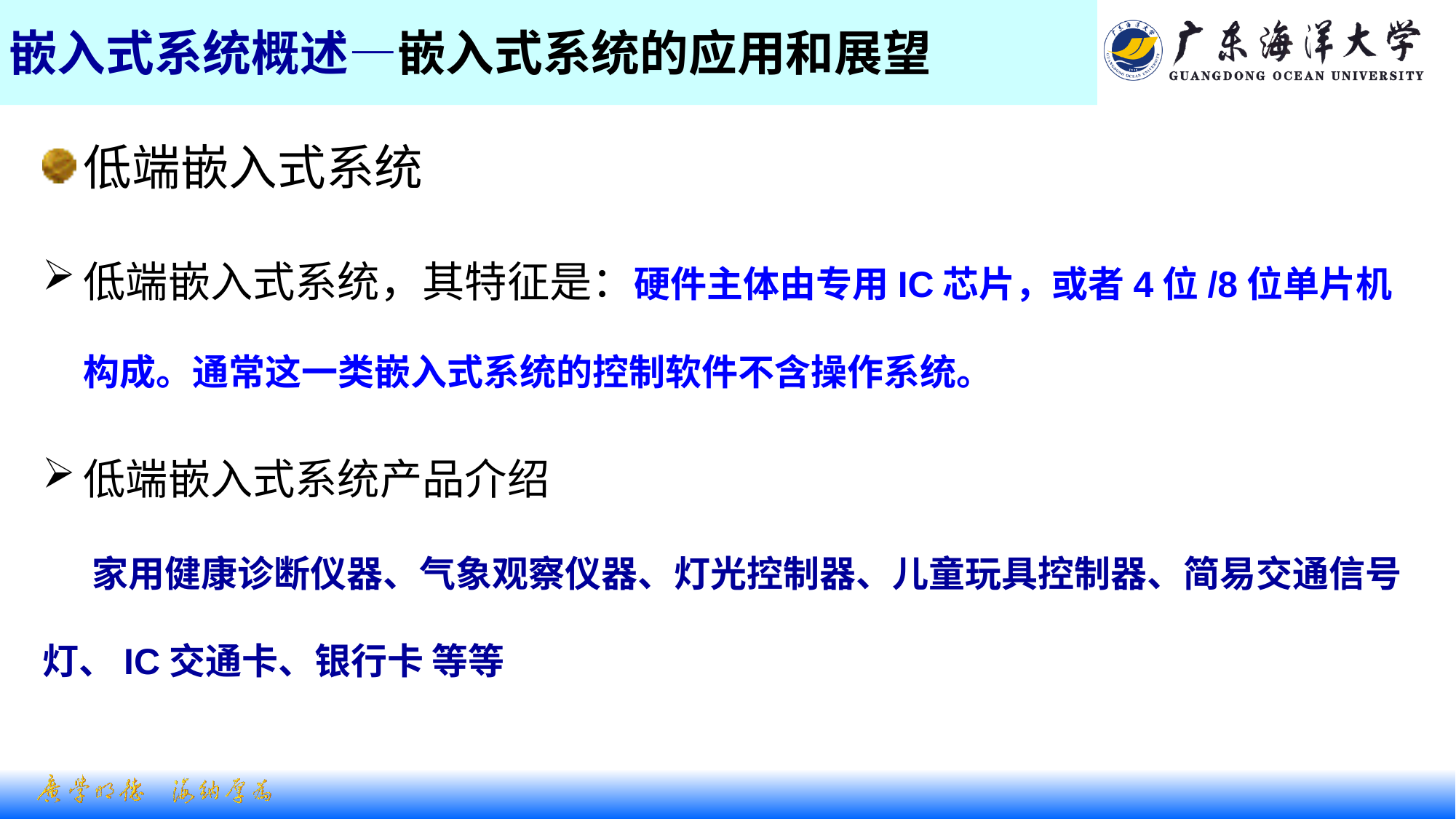

# 嵌入式系统概述—嵌入式系统的应用和展望
低端嵌入式系统
低端嵌入式系统，其特征是：硬件主体由专用IC芯片，或者4位/8位单片机构成。通常这一类嵌入式系统的控制软件不含操作系统。
低端嵌入式系统产品介绍
     家用健康诊断仪器、气象观察仪器、灯光控制器、儿童玩具控制器、简易交通信号灯、IC交通卡、银行卡 等等

52